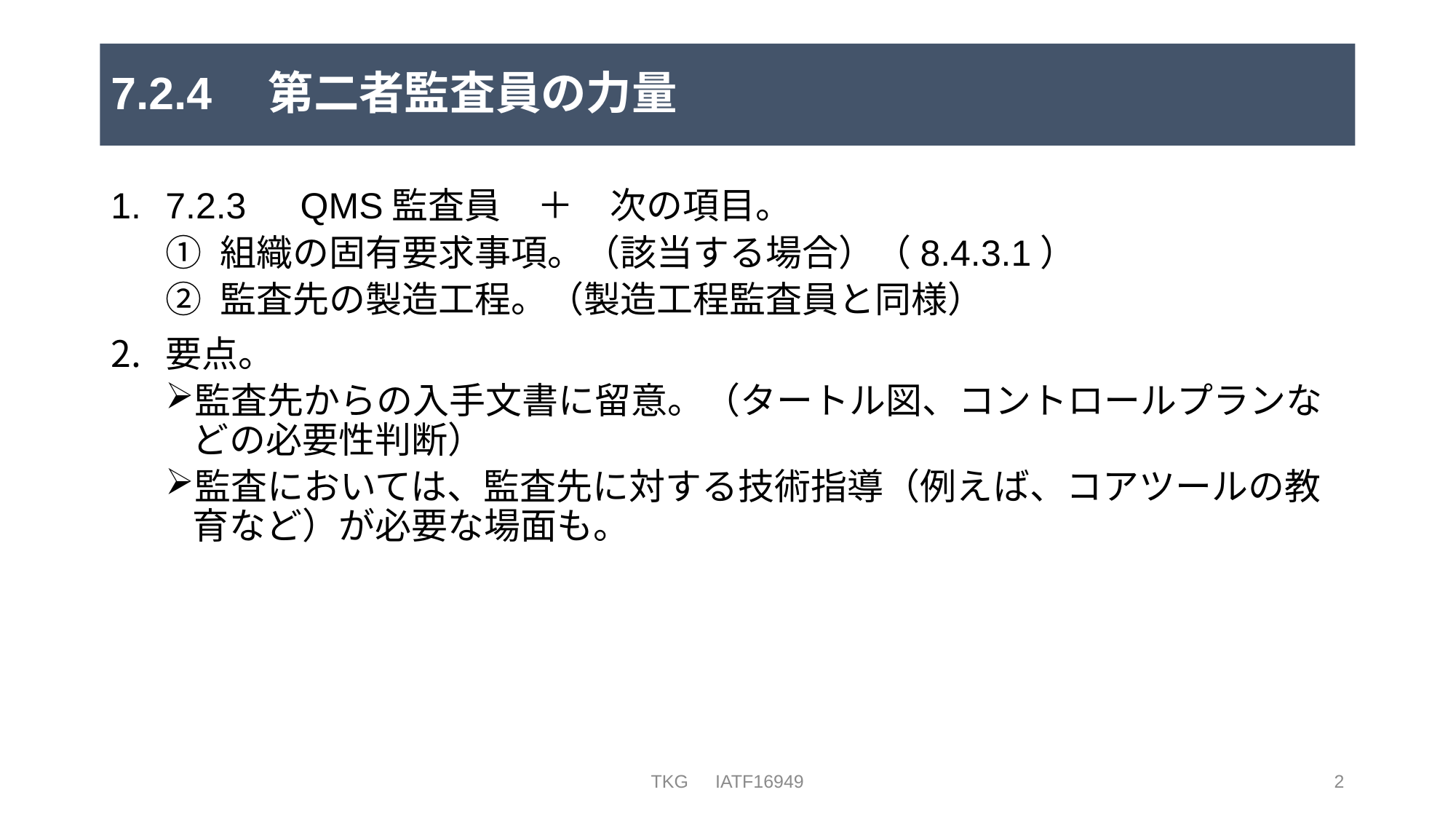

# 7.2.4　第二者監査員の力量
7.2.3　QMS監査員　＋　次の項目。
組織の固有要求事項。（該当する場合）（8.4.3.1）
監査先の製造工程。（製造工程監査員と同様）
要点。
監査先からの入手文書に留意。（タートル図、コントロールプランなどの必要性判断）
監査においては、監査先に対する技術指導（例えば、コアツールの教育など）が必要な場面も。
TKG　IATF16949
2